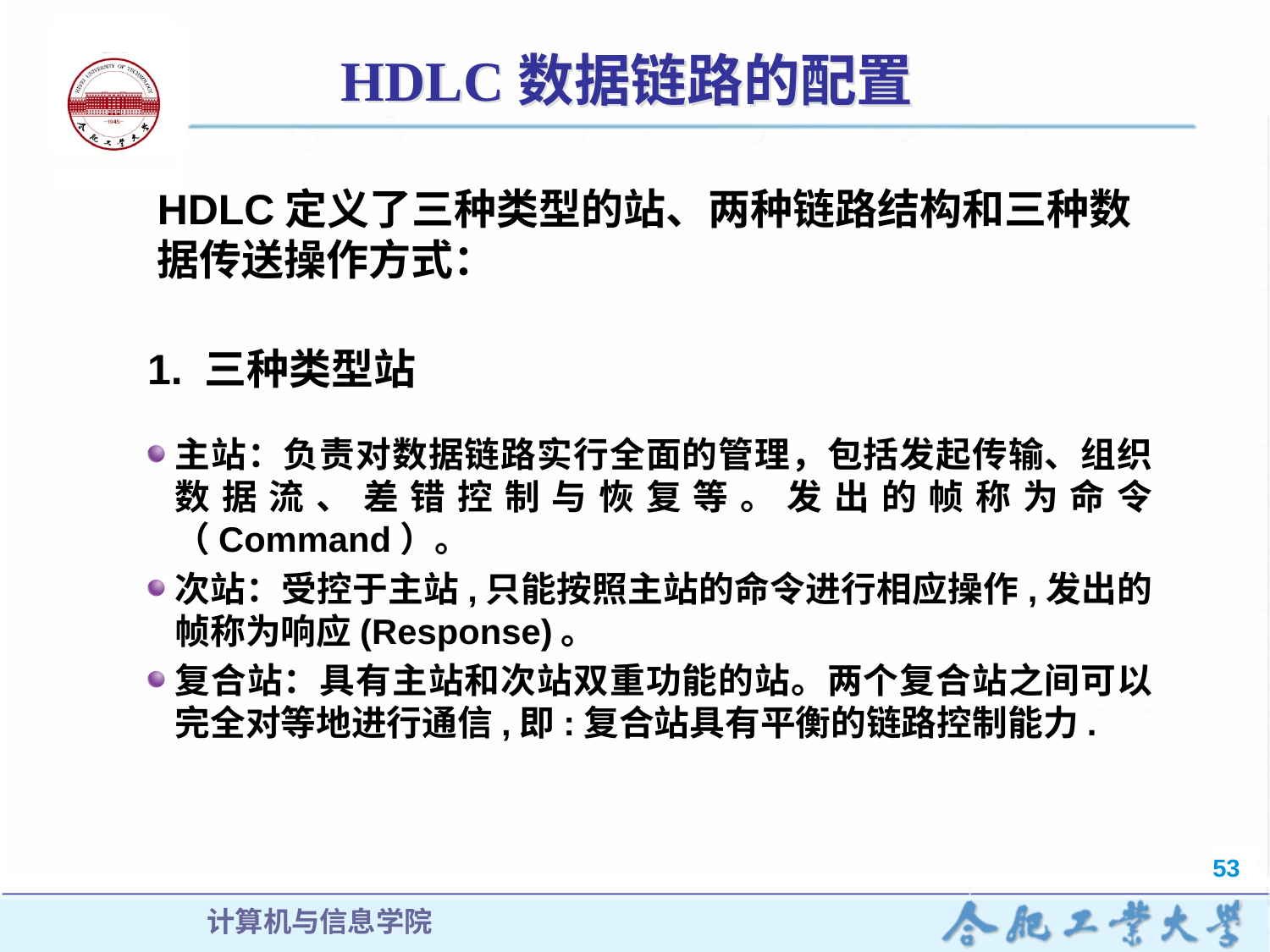

# HDLC数据链路的配置
HDLC定义了三种类型的站、两种链路结构和三种数据传送操作方式：
1. 三种类型站
主站：负责对数据链路实行全面的管理，包括发起传输、组织数据流、差错控制与恢复等。发出的帧称为命令（Command）。
次站：受控于主站,只能按照主站的命令进行相应操作,发出的帧称为响应(Response)。
复合站：具有主站和次站双重功能的站。两个复合站之间可以完全对等地进行通信,即:复合站具有平衡的链路控制能力.